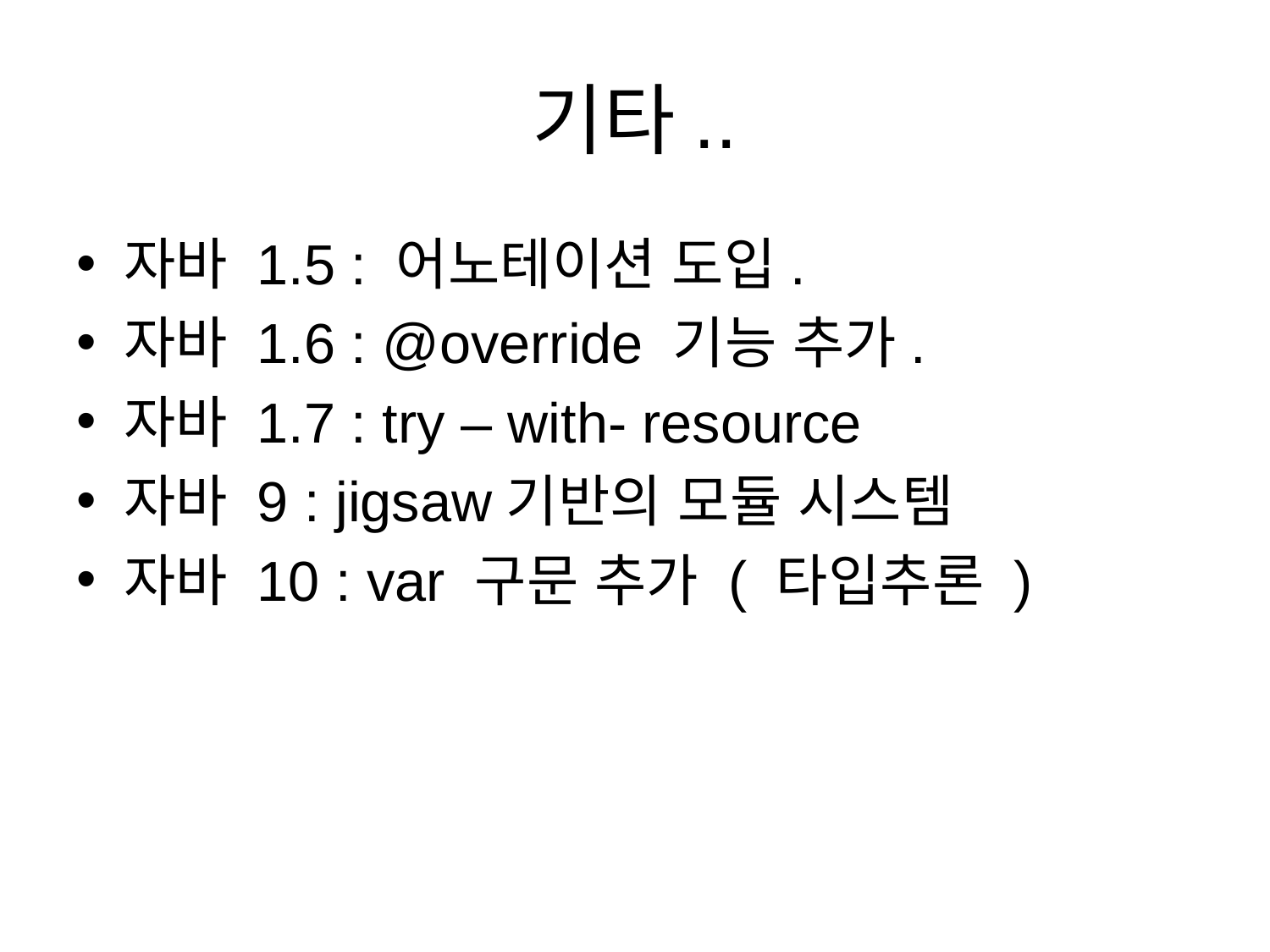

# 기타..
자바 1.5 : 어노테이션 도입.
자바 1.6 : @override 기능 추가.
자바 1.7 : try – with- resource
자바 9 : jigsaw기반의 모듈 시스템
자바 10 : var 구문 추가 ( 타입추론 )